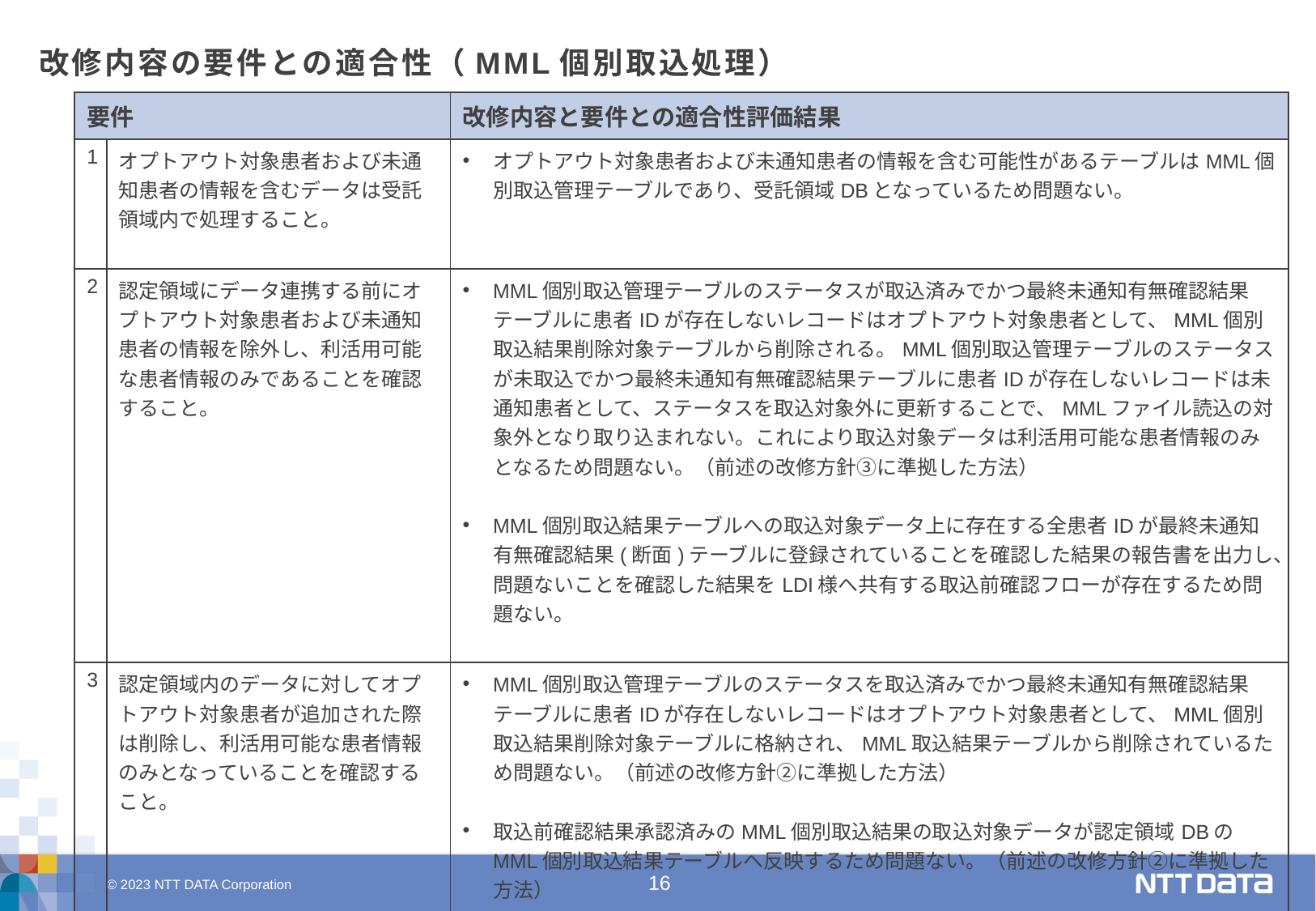

# 改修内容の要件との適合性（MML個別取込処理）
| 要件 |  | 改修内容と要件との適合性評価結果 |
| --- | --- | --- |
| 1 | オプトアウト対象患者および未通知患者の情報を含むデータは受託領域内で処理すること。 | オプトアウト対象患者および未通知患者の情報を含む可能性があるテーブルはMML個別取込管理テーブルであり、受託領域DBとなっているため問題ない。 |
| 2 | 認定領域にデータ連携する前にオプトアウト対象患者および未通知患者の情報を除外し、利活用可能な患者情報のみであることを確認すること。 | MML個別取込管理テーブルのステータスが取込済みでかつ最終未通知有無確認結果テーブルに患者IDが存在しないレコードはオプトアウト対象患者として、MML個別取込結果削除対象テーブルから削除される。MML個別取込管理テーブルのステータスが未取込でかつ最終未通知有無確認結果テーブルに患者IDが存在しないレコードは未通知患者として、ステータスを取込対象外に更新することで、MMLファイル読込の対象外となり取り込まれない。これにより取込対象データは利活用可能な患者情報のみとなるため問題ない。（前述の改修方針③に準拠した方法） MML個別取込結果テーブルへの取込対象データ上に存在する全患者IDが最終未通知有無確認結果(断面)テーブルに登録されていることを確認した結果の報告書を出力し、問題ないことを確認した結果をLDI様へ共有する取込前確認フローが存在するため問題ない。 |
| 3 | 認定領域内のデータに対してオプトアウト対象患者が追加された際は削除し、利活用可能な患者情報のみとなっていることを確認すること。 | MML個別取込管理テーブルのステータスを取込済みでかつ最終未通知有無確認結果テーブルに患者IDが存在しないレコードはオプトアウト対象患者として、MML個別取込結果削除対象テーブルに格納され、MML取込結果テーブルから削除されているため問題ない。（前述の改修方針②に準拠した方法） 取込前確認結果承認済みのMML個別取込結果の取込対象データが認定領域DBのMML個別取込結果テーブルへ反映するため問題ない。（前述の改修方針②に準拠した方法） 認定領域DBのMML個別取込結果テーブル上に存在する全患者IDが最終未通知有無確認結果(断面)テーブルに登録されていることを確認した結果の報告書を出力し、問題ないことを確認した結果をLDI様へ共有する取込後確認フローが存在するため問題ない。 |